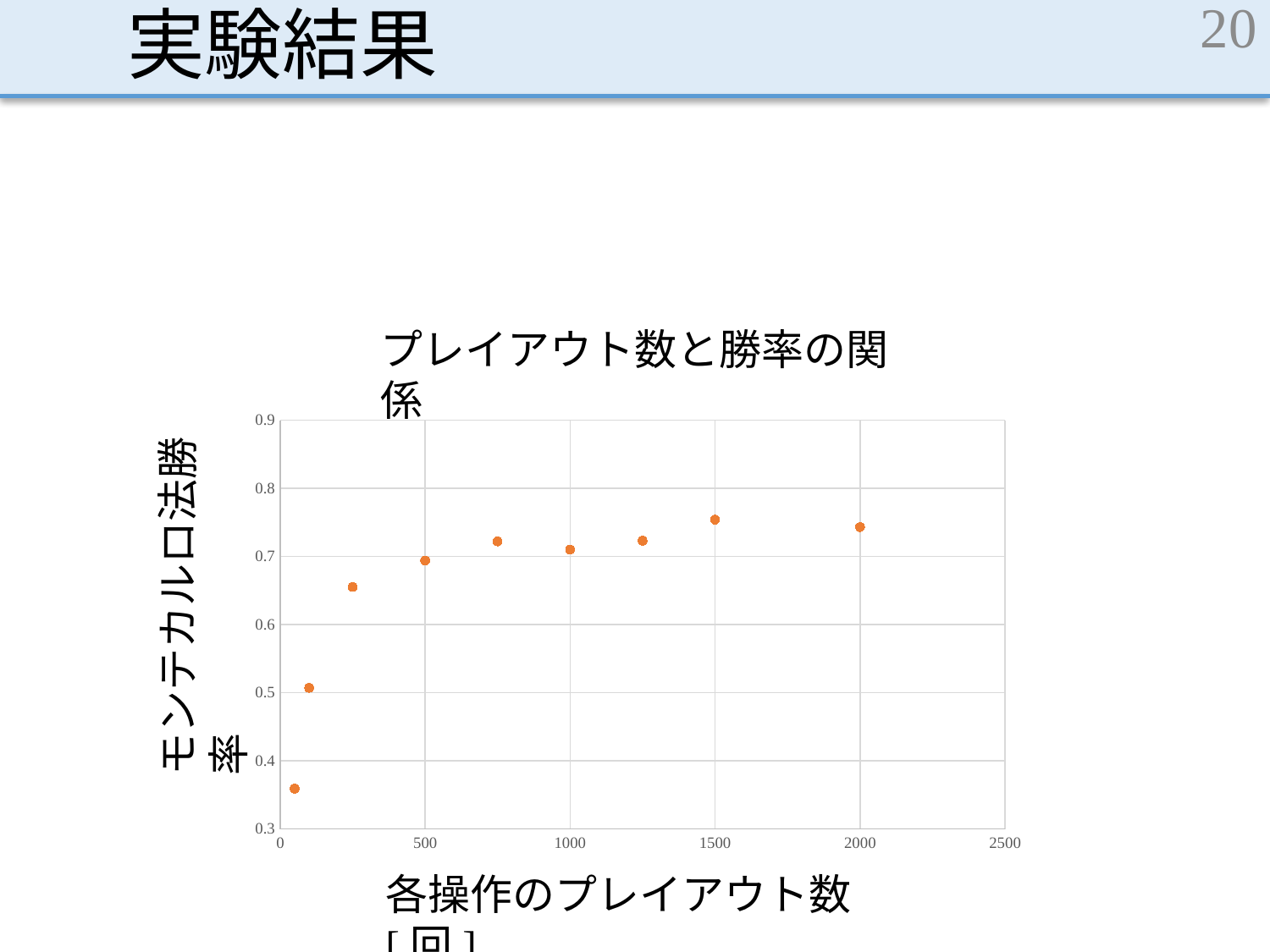

# 実験結果
20

プレイアウト数と勝率の関係

### Chart

| Category | モンテカルロ勝率 |
|---|---|
モンテカルロ法勝率
各操作のプレイアウト数[回]